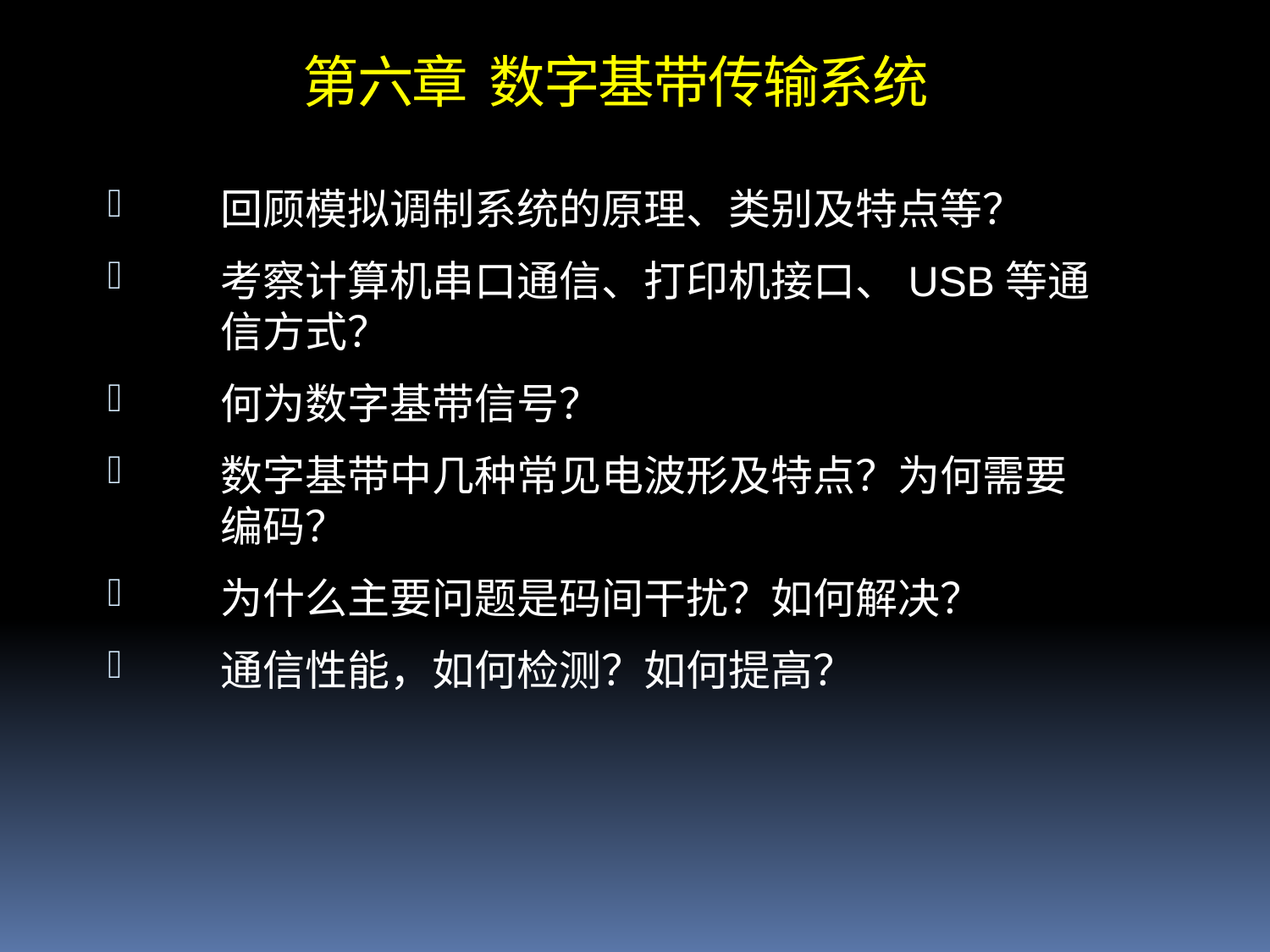

第六章  数字基带传输系统
回顾模拟调制系统的原理、类别及特点等？
考察计算机串口通信、打印机接口、USB等通信方式？
何为数字基带信号？
数字基带中几种常见电波形及特点？为何需要编码？
为什么主要问题是码间干扰？如何解决？
通信性能，如何检测？如何提高？